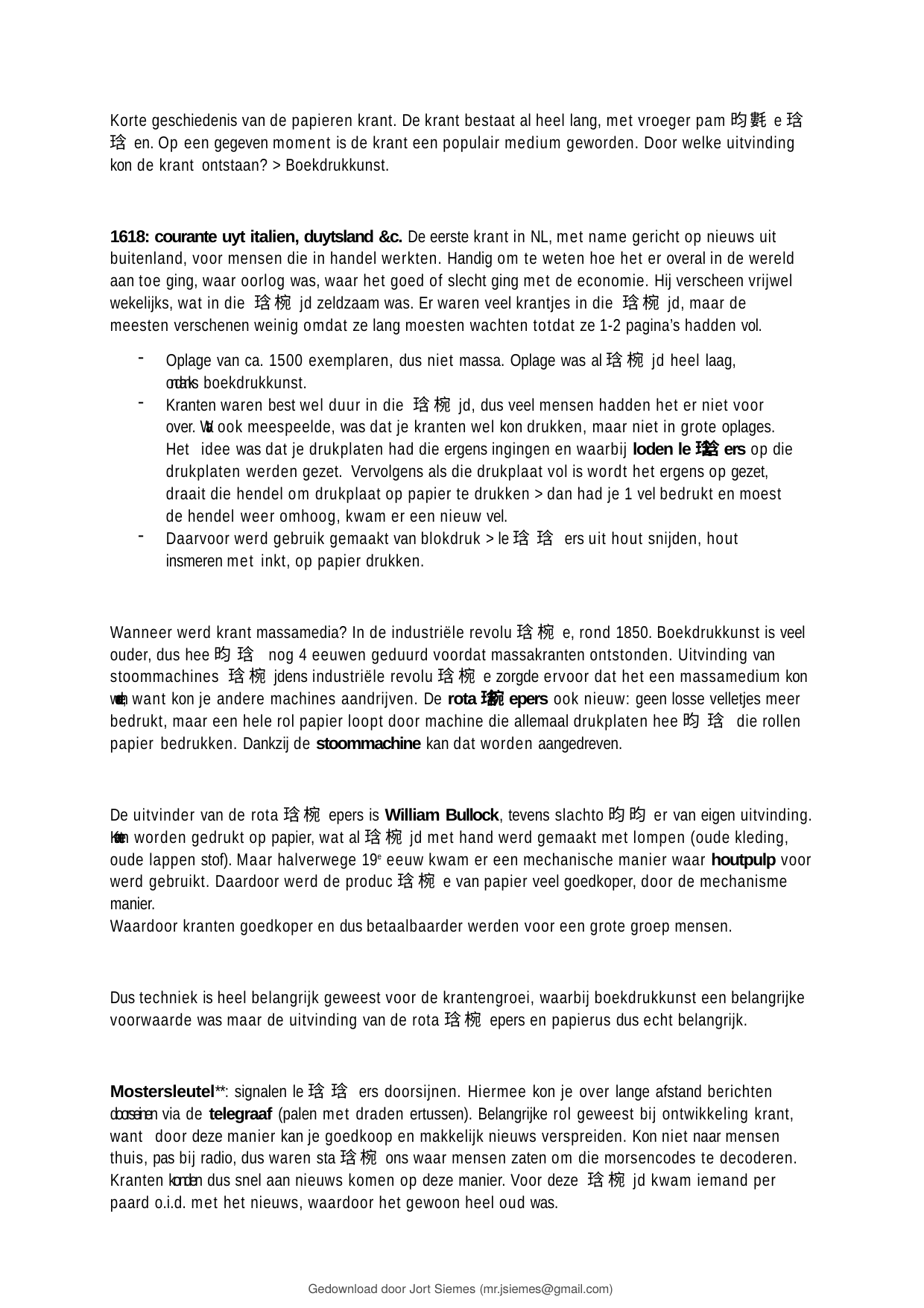

Korte geschiedenis van de papieren krant. De krant bestaat al heel lang, met vroeger pam昀氀e琀琀en. Op een gegeven moment is de krant een populair medium geworden. Door welke uitvinding kon de krant ontstaan? > Boekdrukkunst.

1618: courante uyt italien, duytsland &c. De eerste krant in NL, met name gericht op nieuws uit buitenland, voor mensen die in handel werkten. Handig om te weten hoe het er overal in de wereld aan toe ging, waar oorlog was, waar het goed of slecht ging met de economie. Hij verscheen vrijwel wekelijks, wat in die 琀椀jd zeldzaam was. Er waren veel krantjes in die 琀椀jd, maar de meesten verschenen weinig omdat ze lang moesten wachten totdat ze 1-2 pagina’s hadden vol.
Oplage van ca. 1500 exemplaren, dus niet massa. Oplage was al琀椀jd heel laag, ondanks boekdrukkunst.
Kranten waren best wel duur in die 琀椀jd, dus veel mensen hadden het er niet voor over. Wat ook meespeelde, was dat je kranten wel kon drukken, maar niet in grote oplages. Het idee was dat je drukplaten had die ergens ingingen en waarbij loden le琀琀ers op die drukplaten werden gezet. Vervolgens als die drukplaat vol is wordt het ergens op gezet, draait die hendel om drukplaat op papier te drukken > dan had je 1 vel bedrukt en moest de hendel weer omhoog, kwam er een nieuw vel.
Daarvoor werd gebruik gemaakt van blokdruk > le琀琀ers uit hout snijden, hout insmeren met inkt, op papier drukken.

Wanneer werd krant massamedia? In de industriële revolu琀椀e, rond 1850. Boekdrukkunst is veel ouder, dus hee昀琀 nog 4 eeuwen geduurd voordat massakranten ontstonden. Uitvinding van stoommachines 琀椀jdens industriële revolu琀椀e zorgde ervoor dat het een massamedium kon worden, want kon je andere machines aandrijven. De rota琀椀epers ook nieuw: geen losse velletjes meer bedrukt, maar een hele rol papier loopt door machine die allemaal drukplaten hee昀琀die rollen papier bedrukken. Dankzij de stoommachine kan dat worden aangedreven.

De uitvinder van de rota琀椀epers is William Bullock, tevens slachto昀昀er van eigen uitvinding. Kranten worden gedrukt op papier, wat al琀椀jd met hand werd gemaakt met lompen (oude kleding, oude lappen stof). Maar halverwege 19e eeuw kwam er een mechanische manier waar houtpulp voor werd gebruikt. Daardoor werd de produc琀椀e van papier veel goedkoper, door de mechanisme manier.
Waardoor kranten goedkoper en dus betaalbaarder werden voor een grote groep mensen.

Dus techniek is heel belangrijk geweest voor de krantengroei, waarbij boekdrukkunst een belangrijke voorwaarde was maar de uitvinding van de rota琀椀epers en papierus dus echt belangrijk.

Mostersleutel**: signalen le琀琀ers doorsijnen. Hiermee kon je over lange afstand berichten doorseinen via de telegraaf (palen met draden ertussen). Belangrijke rol geweest bij ontwikkeling krant, want door deze manier kan je goedkoop en makkelijk nieuws verspreiden. Kon niet naar mensen thuis, pas bij radio, dus waren sta琀椀ons waar mensen zaten om die morsencodes te decoderen. Kranten konden dus snel aan nieuws komen op deze manier. Voor deze 琀椀jd kwam iemand per paard o.i.d. met het nieuws, waardoor het gewoon heel oud was.
Gedownload door Jort Siemes (mr.jsiemes@gmail.com)